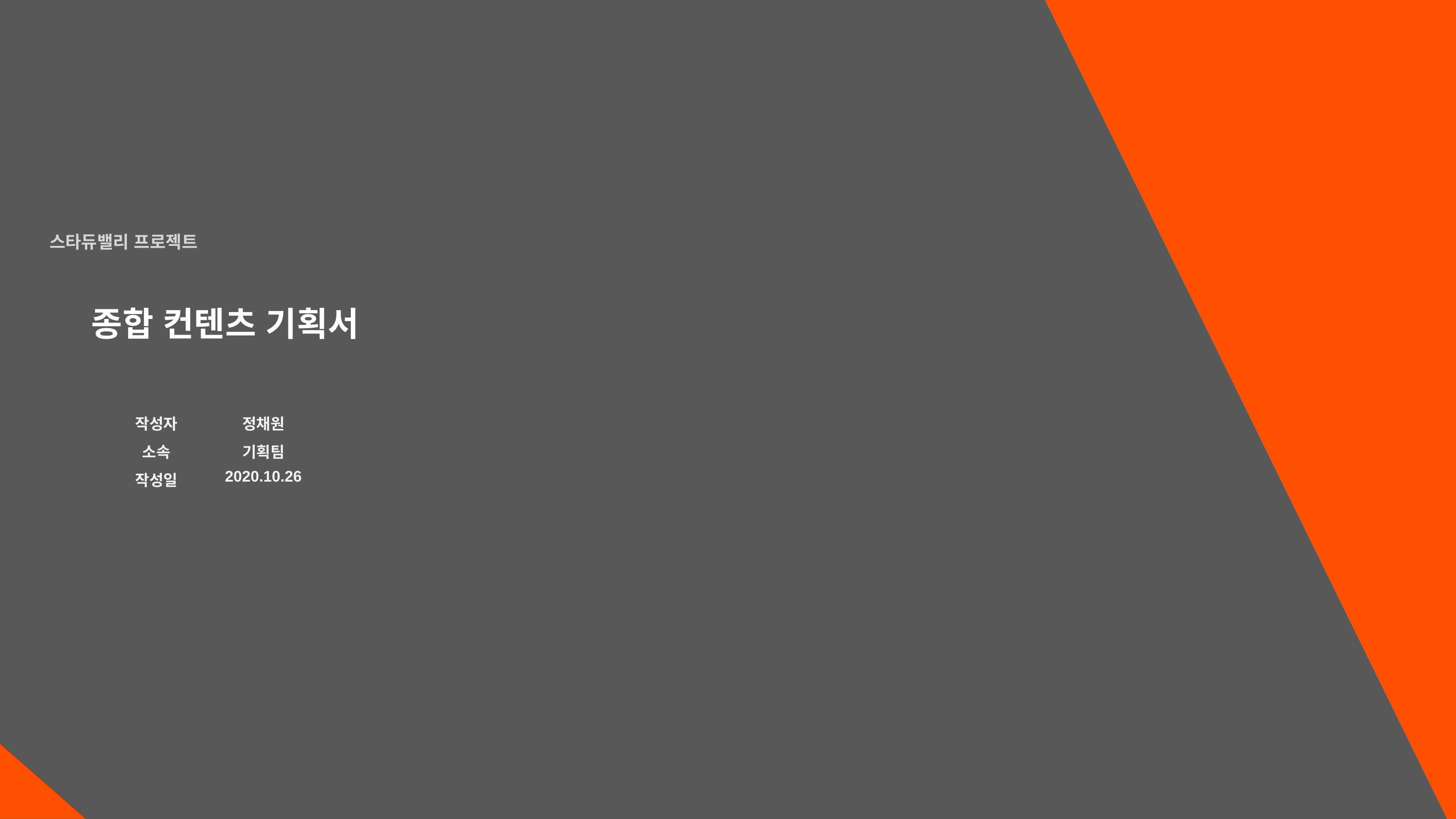

종합 컨텐츠 기획서
| 작성자 | 정채원 |
| --- | --- |
| 소속 | 기획팀 |
| 작성일 | 2020.10.26 |